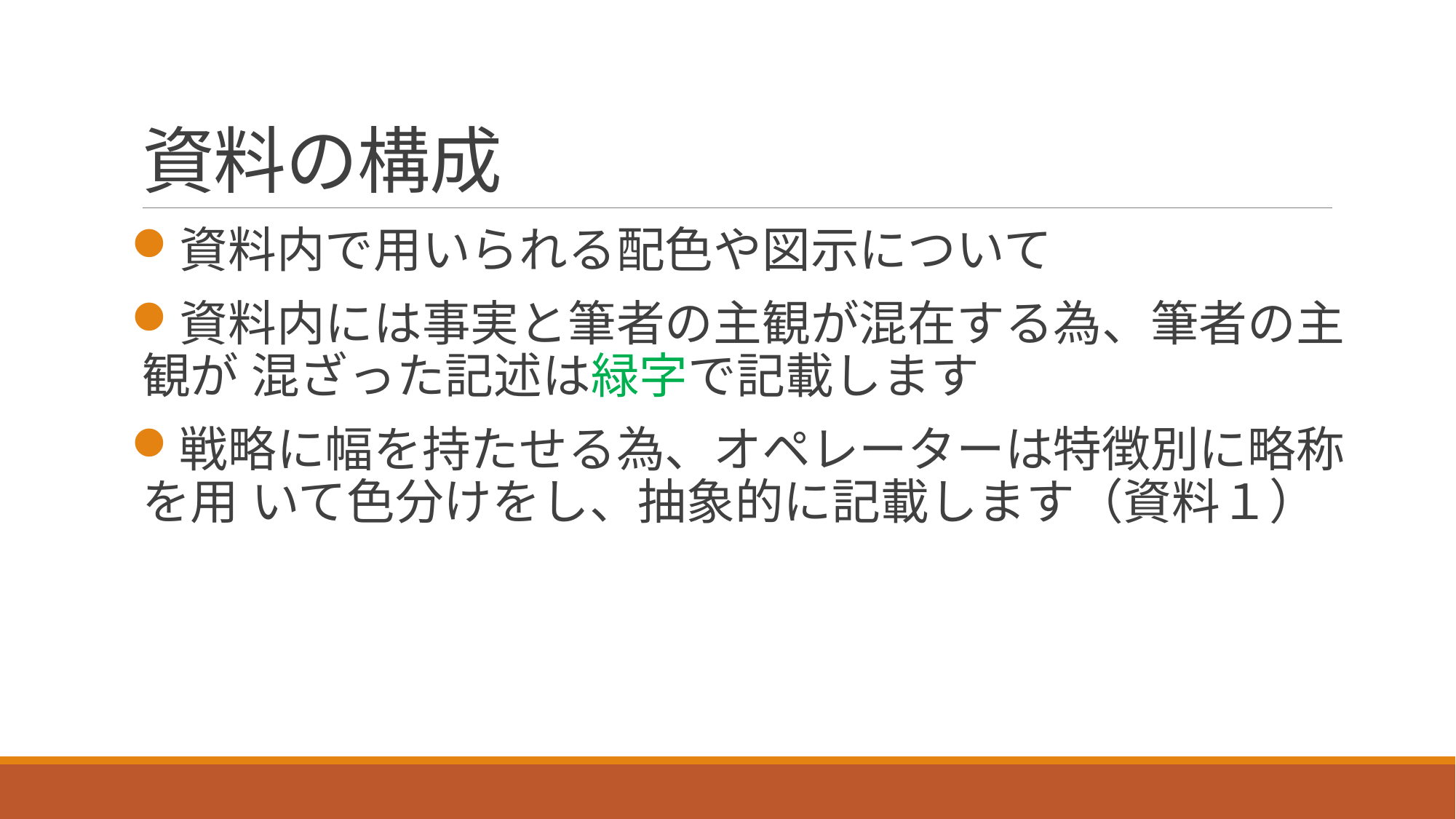

# 資料の構成
資料内で用いられる配色や図示について
資料内には事実と筆者の主観が混在する為、筆者の主観が	混ざった記述は緑字で記載します
戦略に幅を持たせる為、オペレーターは特徴別に略称を用	いて色分けをし、抽象的に記載します（資料１）